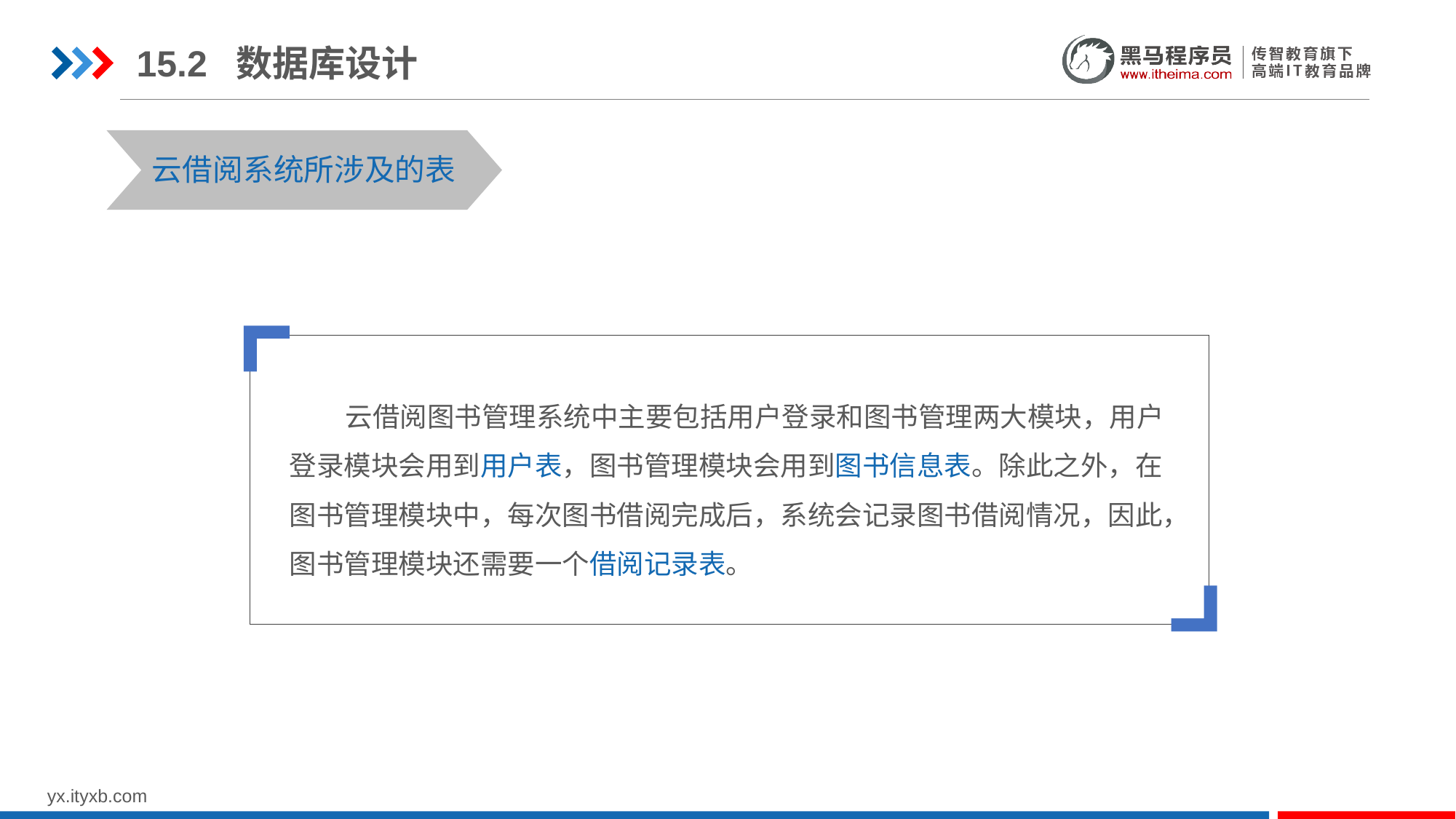

15.2  数据库设计

云借阅系统所涉及的表

        云借阅图书管理系统中主要包括用户登录和图书管理两大模块，用户登录模块会用到用户表，图书管理模块会用到图书信息表。除此之外，在图书管理模块中，每次图书借阅完成后，系统会记录图书借阅情况，因此，图书管理模块还需要一个借阅记录表。